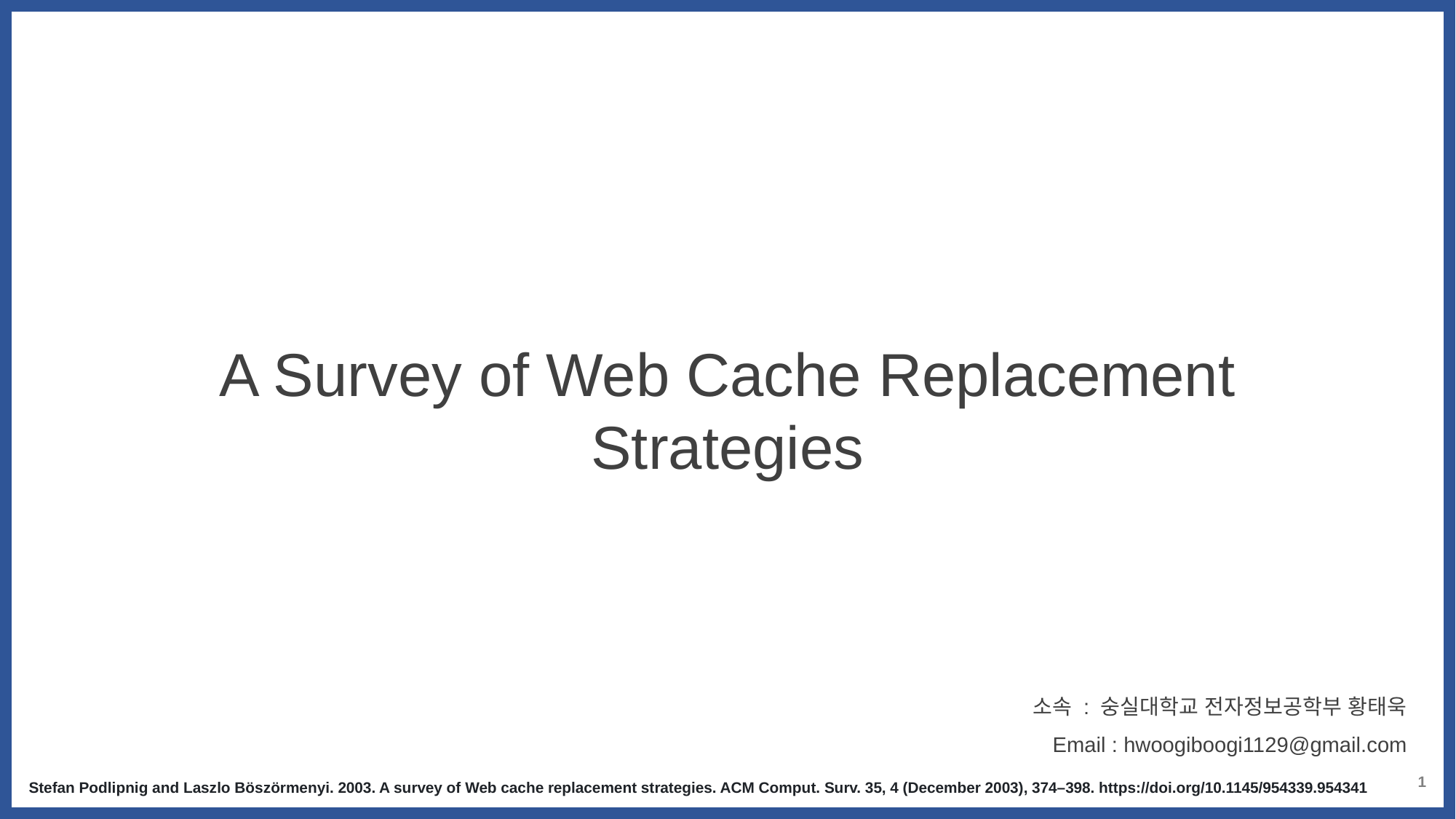

A Survey of Web Cache Replacement Strategies
소속 : 숭실대학교 전자정보공학부 황태욱
Email : hwoogiboogi1129@gmail.com
1
Stefan Podlipnig and Laszlo Böszörmenyi. 2003. A survey of Web cache replacement strategies. ACM Comput. Surv. 35, 4 (December 2003), 374–398. https://doi.org/10.1145/954339.954341